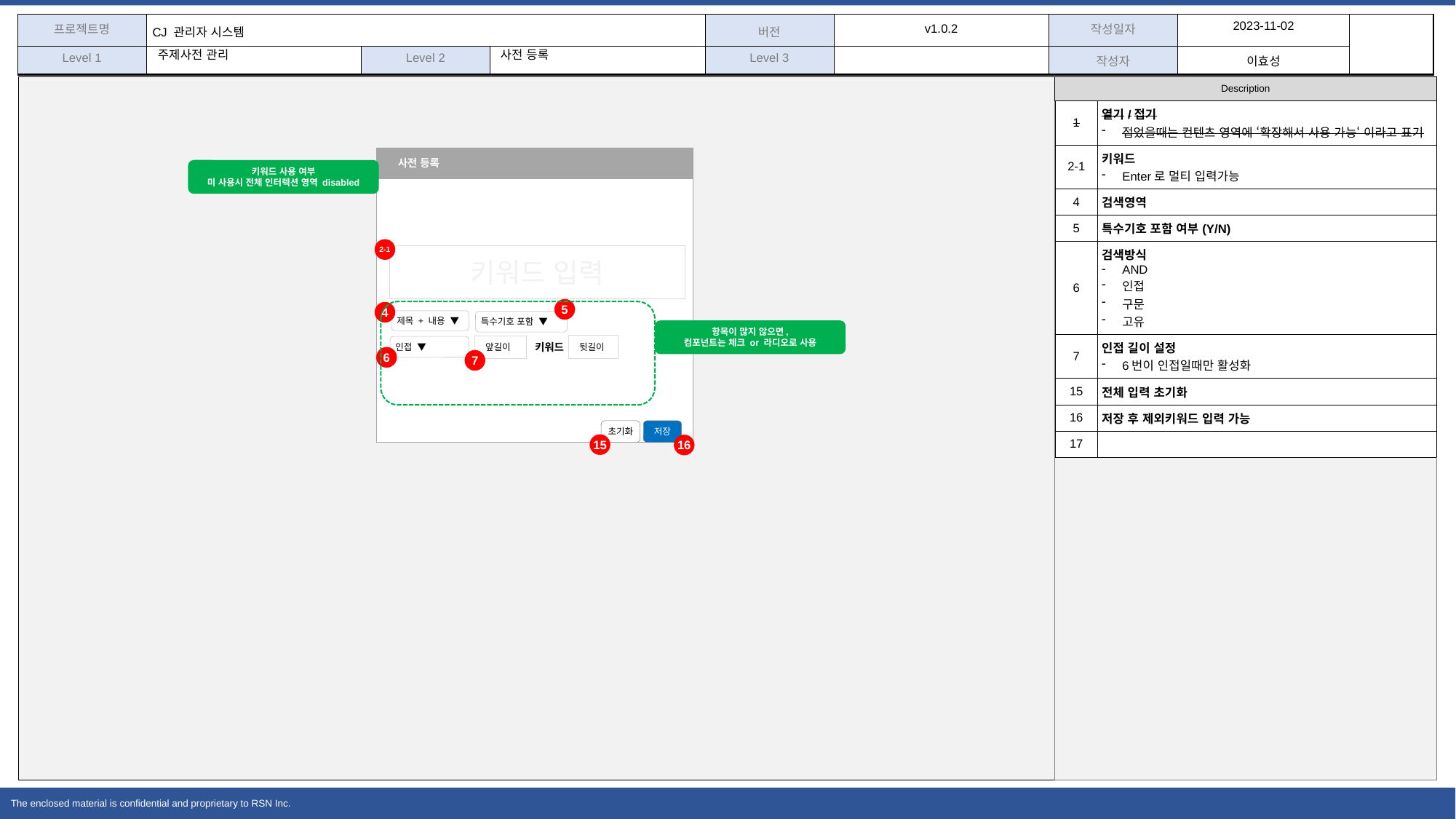

주제사전 관리
사전 등록
| 1 | 열기/접기 접었을때는 컨텐츠 영역에 ‘확장해서 사용 가능‘ 이라고 표기 |
| --- | --- |
| 2-1 | 키워드 Enter로 멀티 입력가능 |
| 4 | 검색영역 |
| 5 | 특수기호 포함 여부(Y/N) |
| 6 | 검색방식 AND 인접 구문 고유 |
| 7 | 인접 길이 설정 6번이 인접일때만 활성화 |
| 15 | 전체 입력 초기화 |
| 16 | 저장 후 제외키워드 입력 가능 |
| 17 |  |
사전 등록
키워드 사용 여부
미 사용시 전체 인터렉션 영역 disabled

2-1
키워드 입력
5

4
제목 + 내용  ▼
특수기호 포함  ▼
항목이 많지 않으면,
컴포넌트는 체크 or 라디오로 사용
뒷길이
키워드
앞길이
인접  ▼
6
7
초기화
저장
15
16